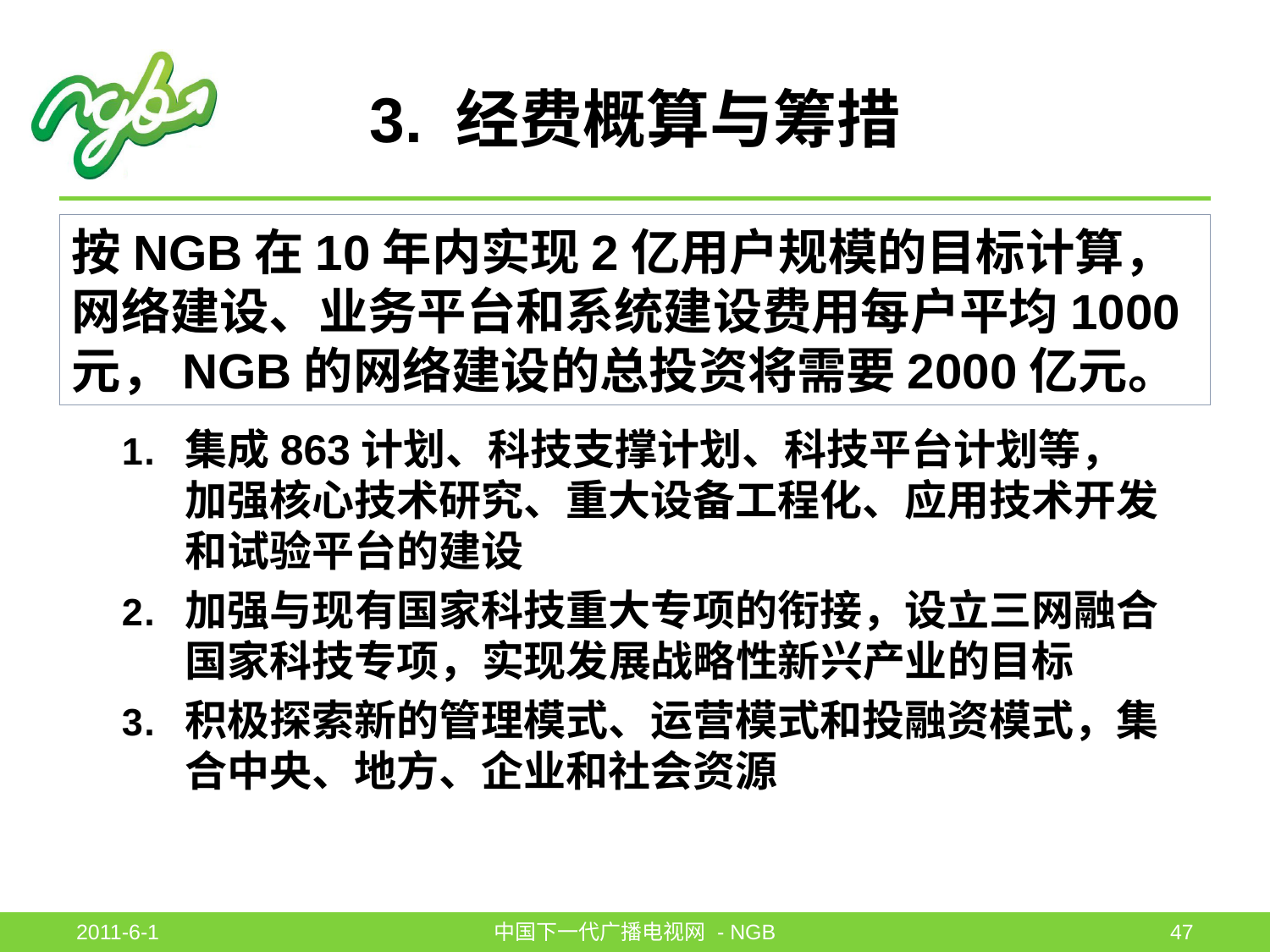

# 3. 经费概算与筹措
按NGB在10年内实现2亿用户规模的目标计算，网络建设、业务平台和系统建设费用每户平均1000元，NGB的网络建设的总投资将需要2000亿元。
集成863计划、科技支撑计划、科技平台计划等，加强核心技术研究、重大设备工程化、应用技术开发和试验平台的建设
加强与现有国家科技重大专项的衔接，设立三网融合国家科技专项，实现发展战略性新兴产业的目标
积极探索新的管理模式、运营模式和投融资模式，集合中央、地方、企业和社会资源

2011-6-1
中国下一代广播电视网 - NGB
47